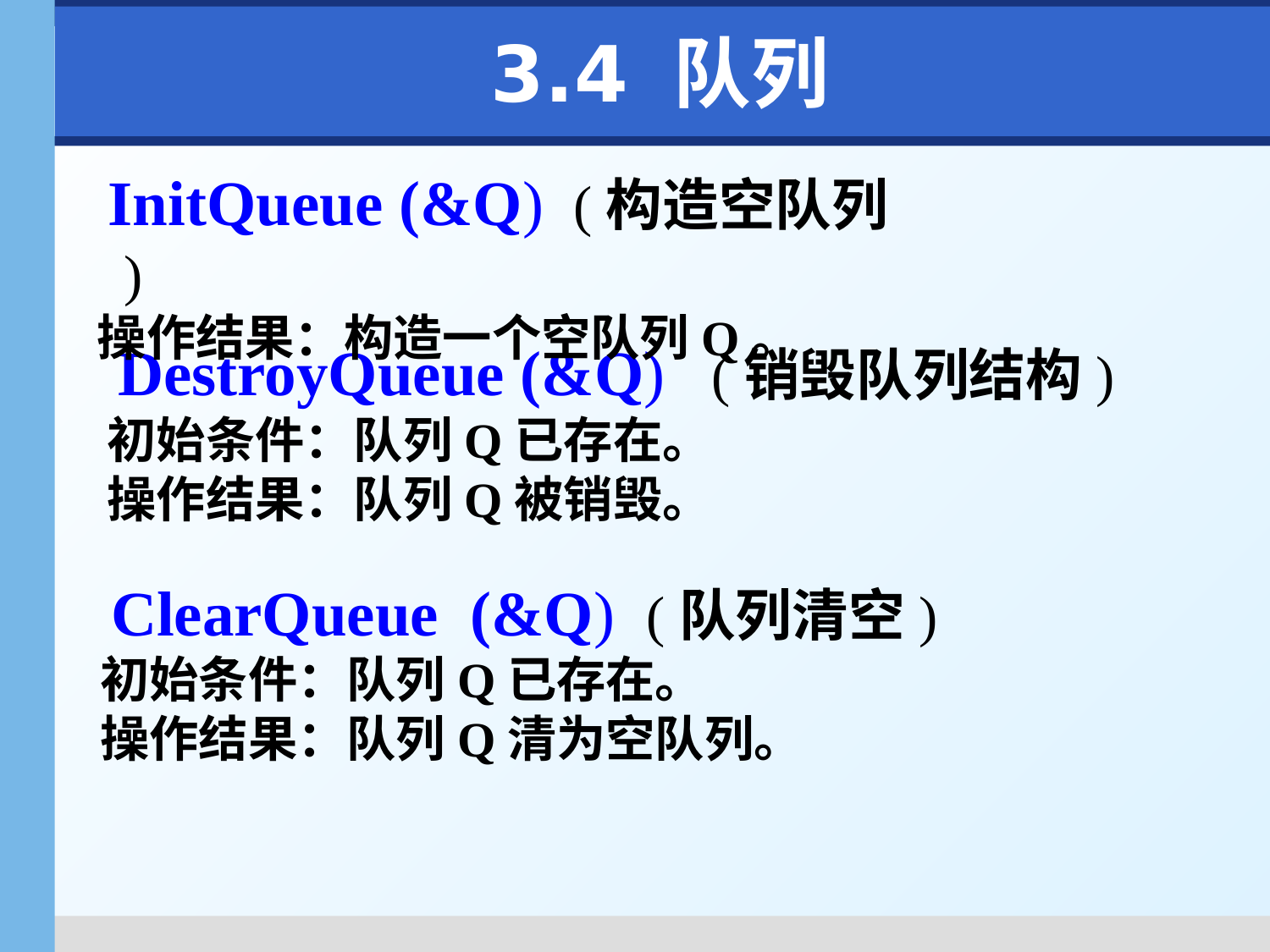

# 3.4 队列
 InitQueue (&Q)  (构造空队列 )
操作结果：构造一个空队列Q。
 DestroyQueue (&Q)   (销毁队列结构)
初始条件：队列Q已存在。
操作结果：队列Q被销毁。
 ClearQueue  (&Q)  (队列清空)
初始条件：队列Q已存在。
操作结果：队列Q清为空队列。